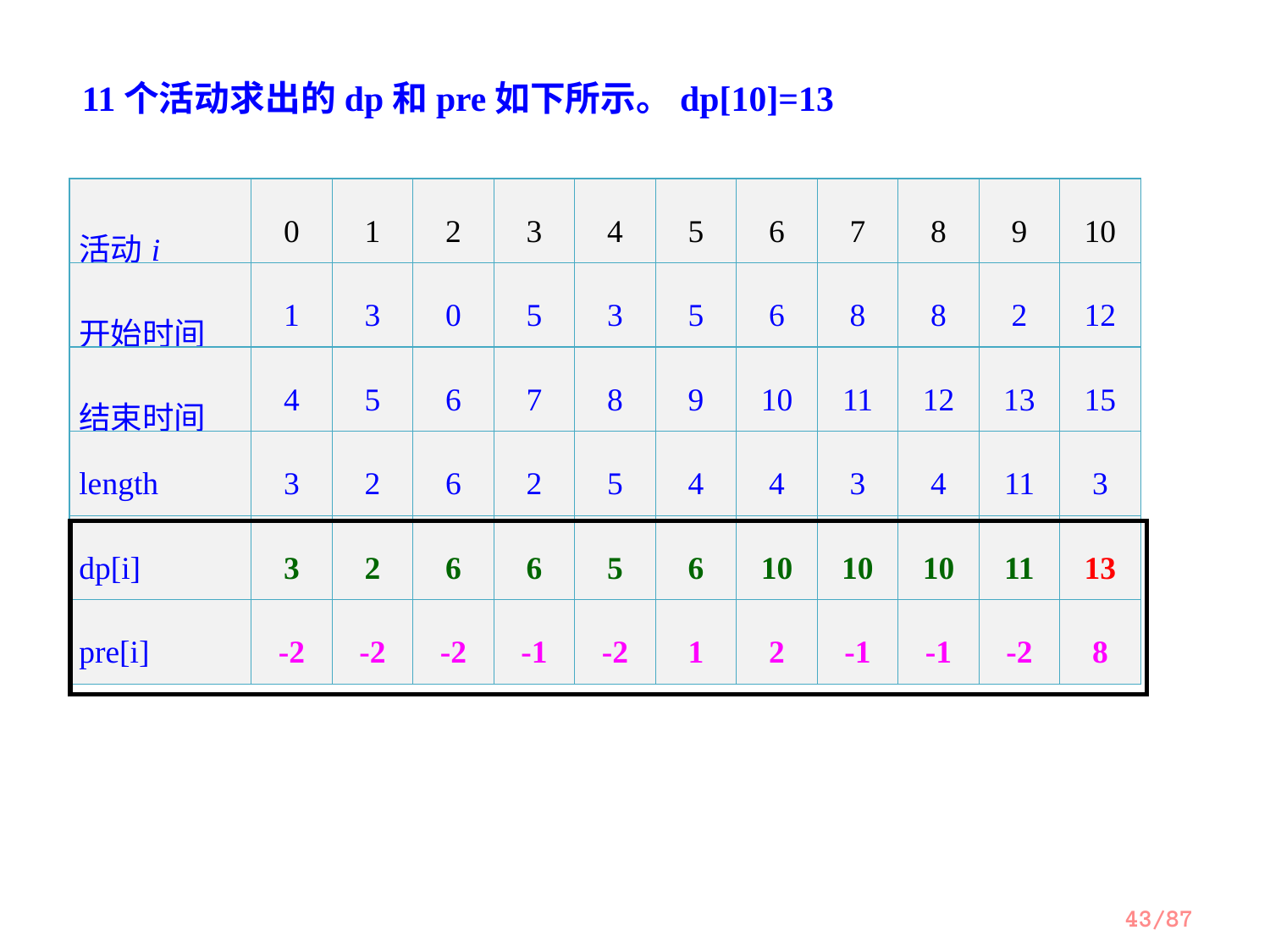

11个活动求出的dp和pre如下所示。dp[10]=13
| 活动i | 0 | 1 | 2 | 3 | 4 | 5 | 6 | 7 | 8 | 9 | 10 |
| --- | --- | --- | --- | --- | --- | --- | --- | --- | --- | --- | --- |
| 开始时间 | 1 | 3 | 0 | 5 | 3 | 5 | 6 | 8 | 8 | 2 | 12 |
| 结束时间 | 4 | 5 | 6 | 7 | 8 | 9 | 10 | 11 | 12 | 13 | 15 |
| length | 3 | 2 | 6 | 2 | 5 | 4 | 4 | 3 | 4 | 11 | 3 |
| dp[i] | 3 | 2 | 6 | 6 | 5 | 6 | 10 | 10 | 10 | 11 | 13 |
| pre[i] | -2 | -2 | -2 | -1 | -2 | 1 | 2 | -1 | -1 | -2 | 8 |
|  |
| --- |
43/87